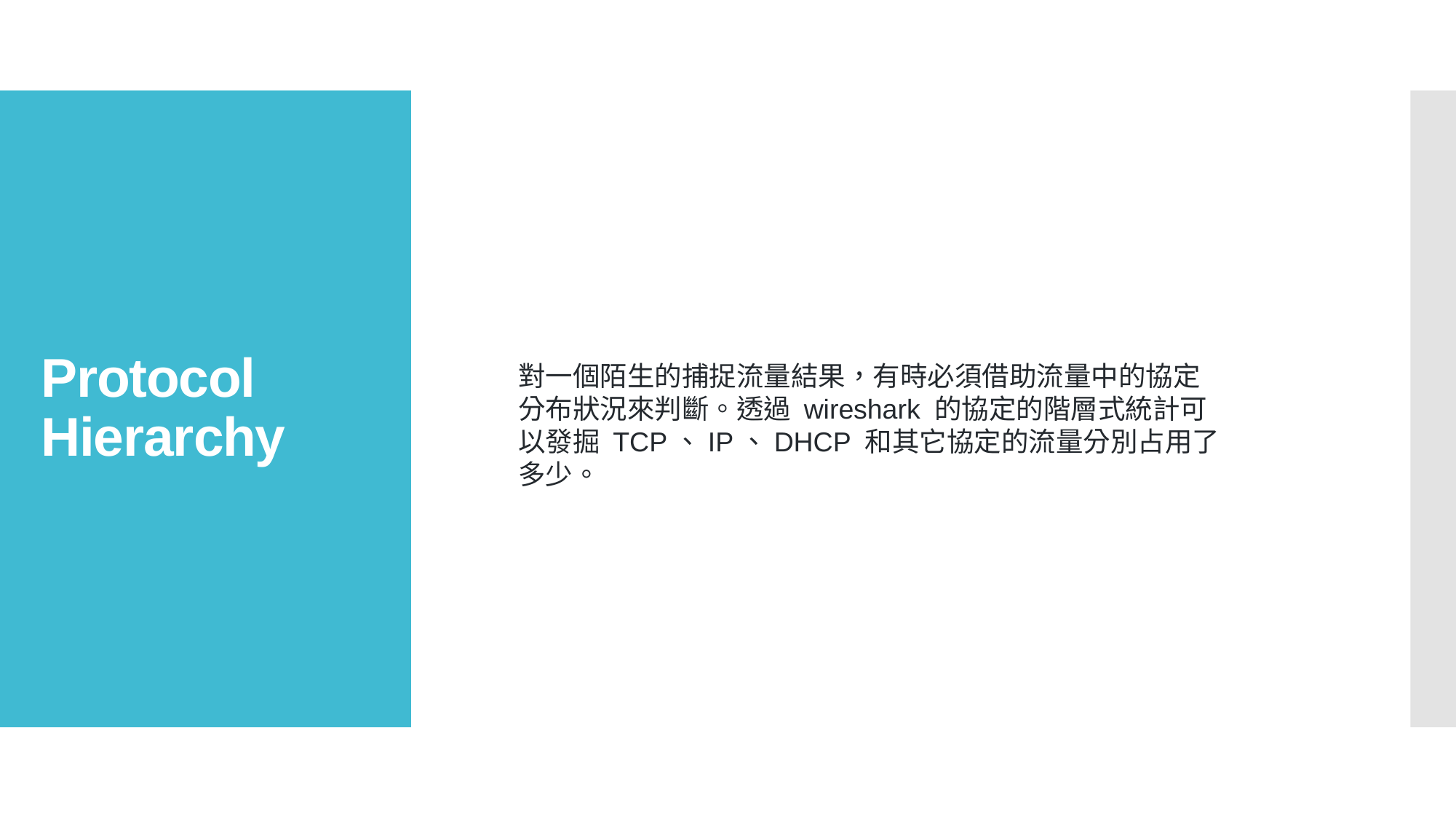

# Protocol Hierarchy
對一個陌生的捕捉流量結果，有時必須借助流量中的協定分布狀況來判斷。透過 wireshark 的協定的階層式統計可以發掘 TCP、IP、DHCP 和其它協定的流量分別占用了多少。